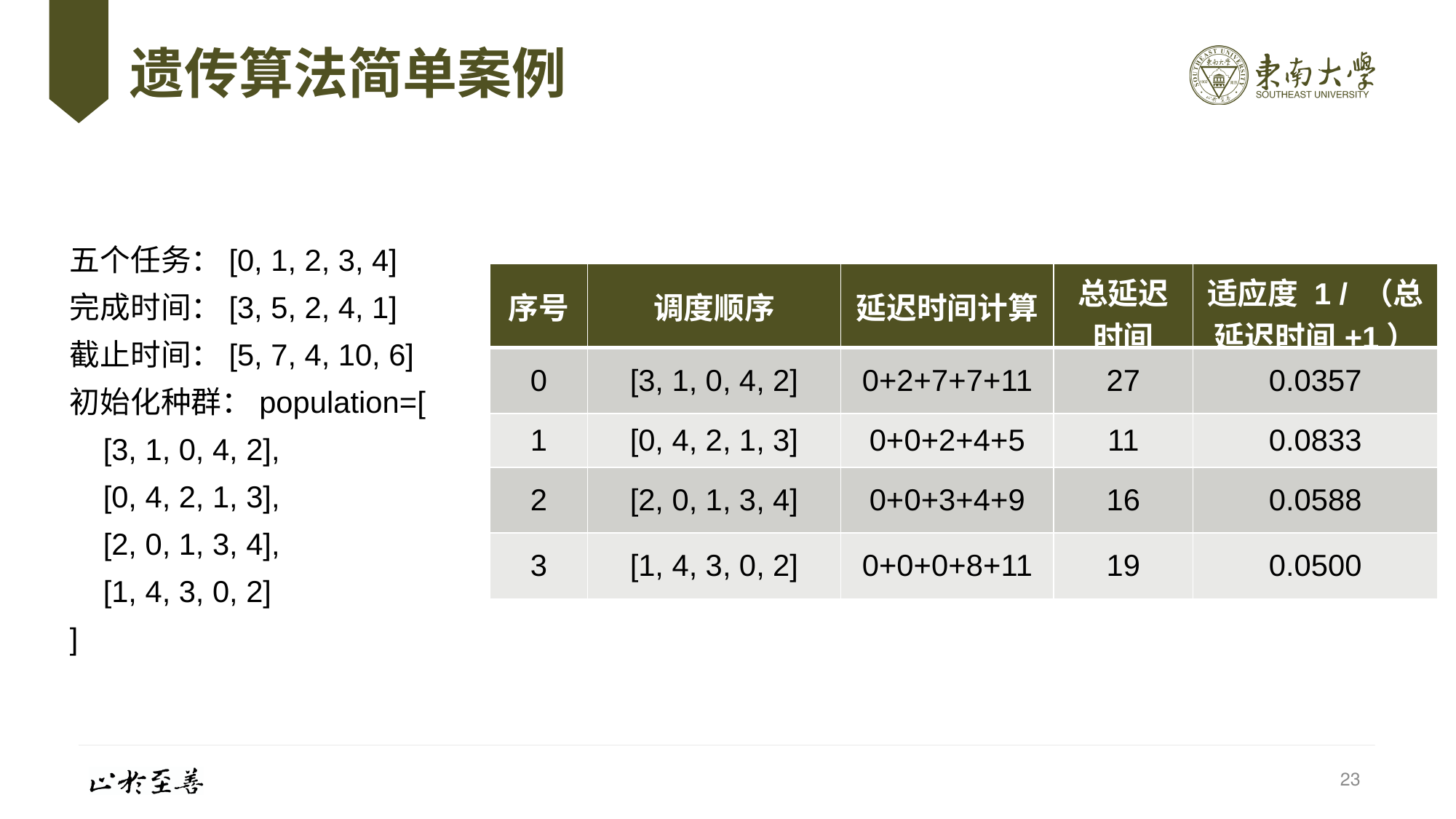

# 遗传算法简单案例
五个任务：[0, 1, 2, 3, 4]
完成时间：[3, 5, 2, 4, 1]
截止时间：[5, 7, 4, 10, 6]
初始化种群：population=[
    [3, 1, 0, 4, 2],
    [0, 4, 2, 1, 3],
    [2, 0, 1, 3, 4],
    [1, 4, 3, 0, 2]
]
| 序号 | 调度顺序 | 延迟时间计算 | 总延迟时间 | 适应度 1 / （总延迟时间+1） |
| --- | --- | --- | --- | --- |
| 0 | [3, 1, 0, 4, 2] | 0+2+7+7+11 | 27 | 0.0357 |
| 1 | [0, 4, 2, 1, 3] | 0+0+2+4+5 | 11 | 0.0833 |
| 2 | [2, 0, 1, 3, 4] | 0+0+3+4+9 | 16 | 0.0588 |
| 3 | [1, 4, 3, 0, 2] | 0+0+0+8+11 | 19 | 0.0500 |
23